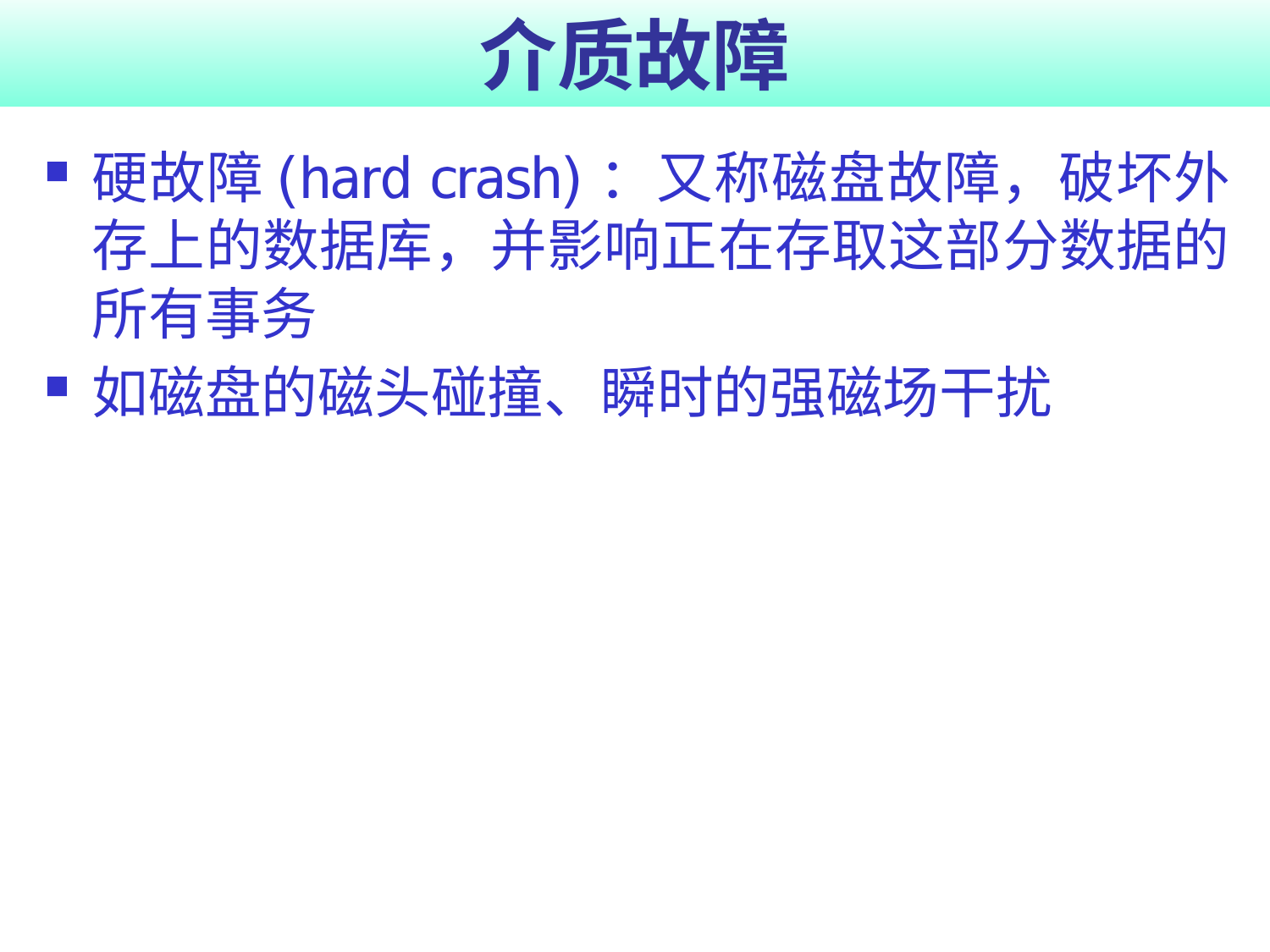

# 介质故障
硬故障(hard crash)：又称磁盘故障，破坏外存上的数据库，并影响正在存取这部分数据的所有事务
如磁盘的磁头碰撞、瞬时的强磁场干扰